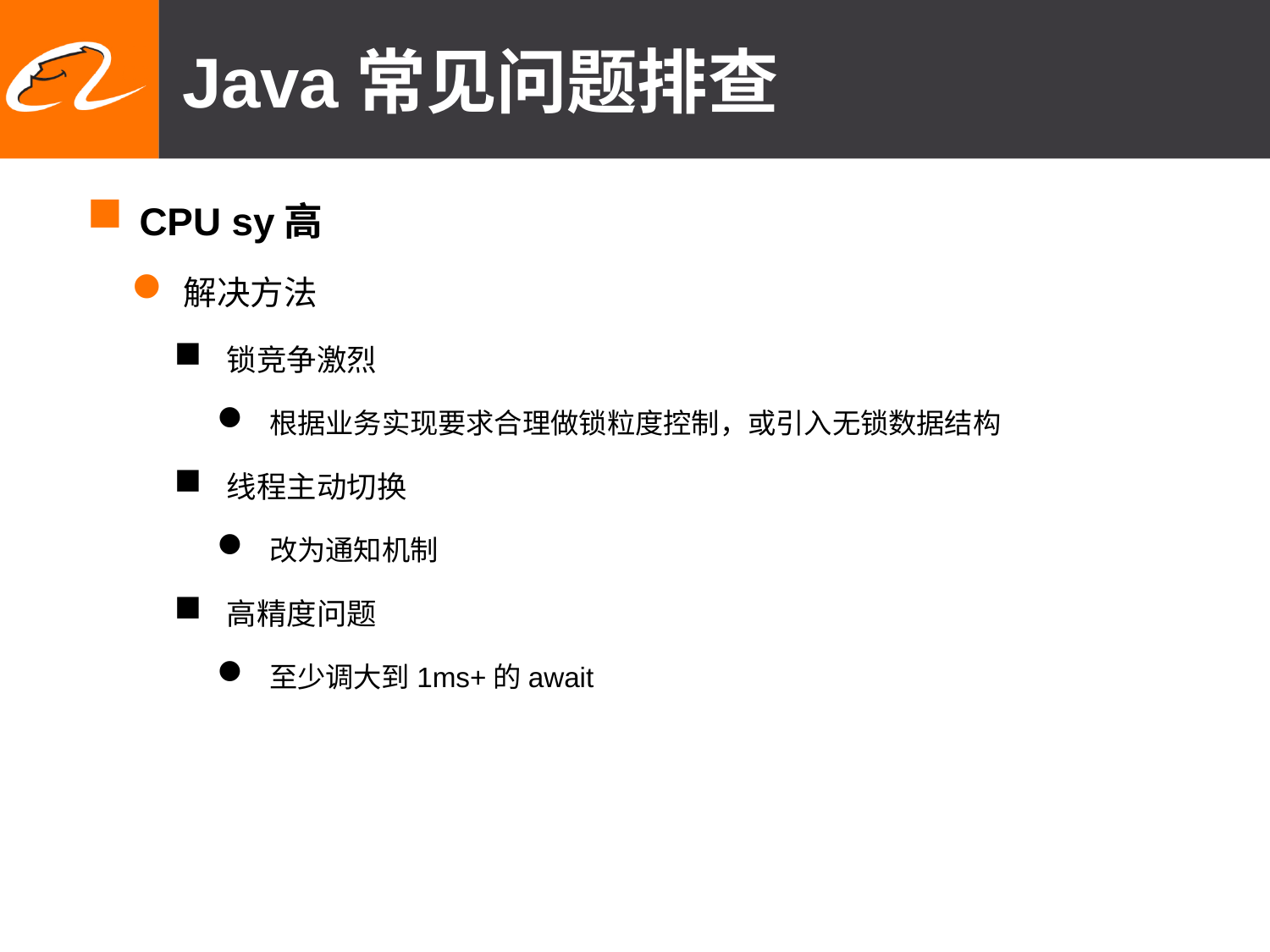

# Java常见问题排查
CPU sy高
解决方法
锁竞争激烈
根据业务实现要求合理做锁粒度控制，或引入无锁数据结构
线程主动切换
改为通知机制
高精度问题
至少调大到1ms+的await